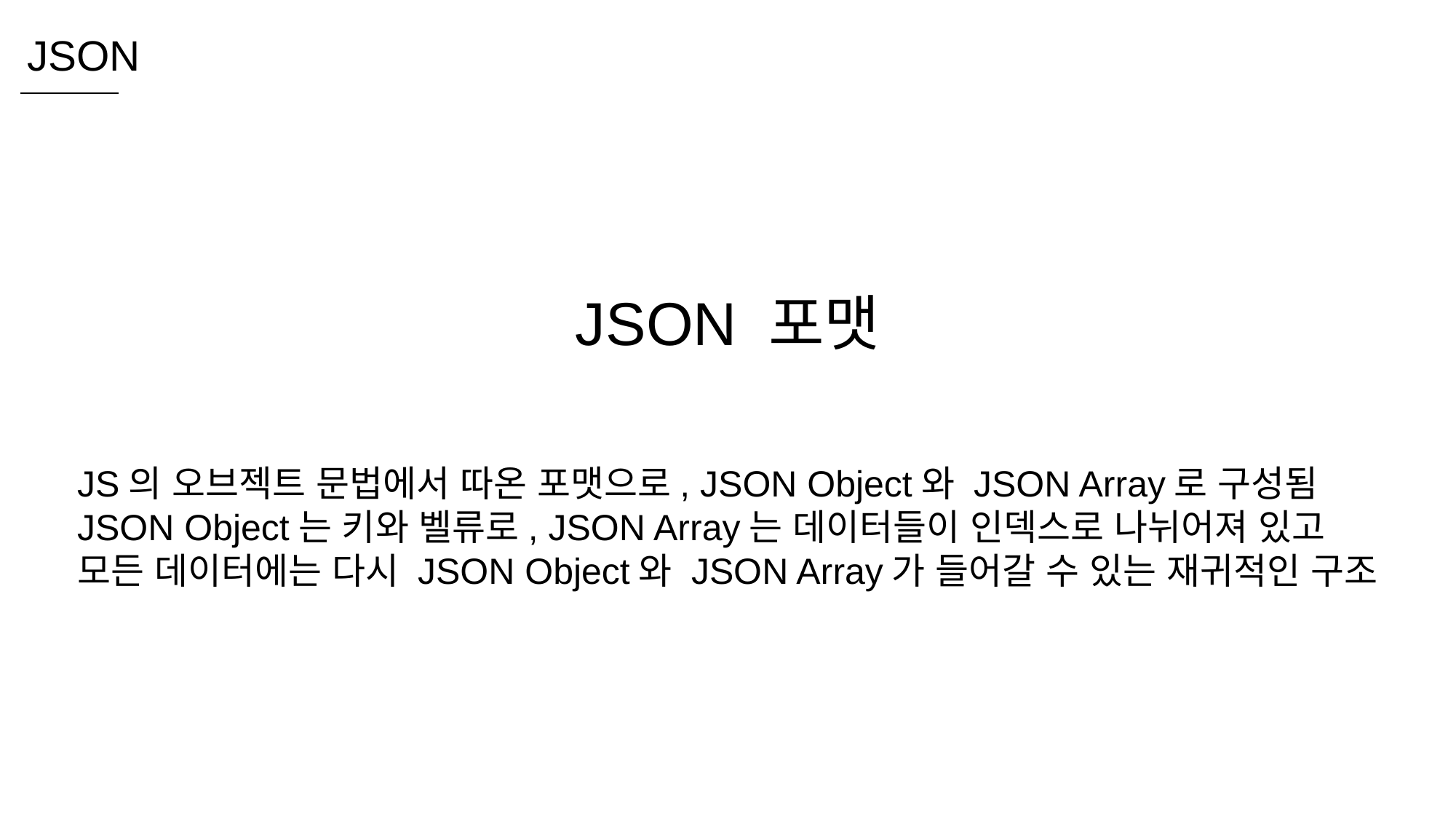

JSON
JSON 포맷
JS의 오브젝트 문법에서 따온 포맷으로, JSON Object와 JSON Array로 구성됨
JSON Object는 키와 벨류로, JSON Array는 데이터들이 인덱스로 나뉘어져 있고
모든 데이터에는 다시 JSON Object와 JSON Array가 들어갈 수 있는 재귀적인 구조